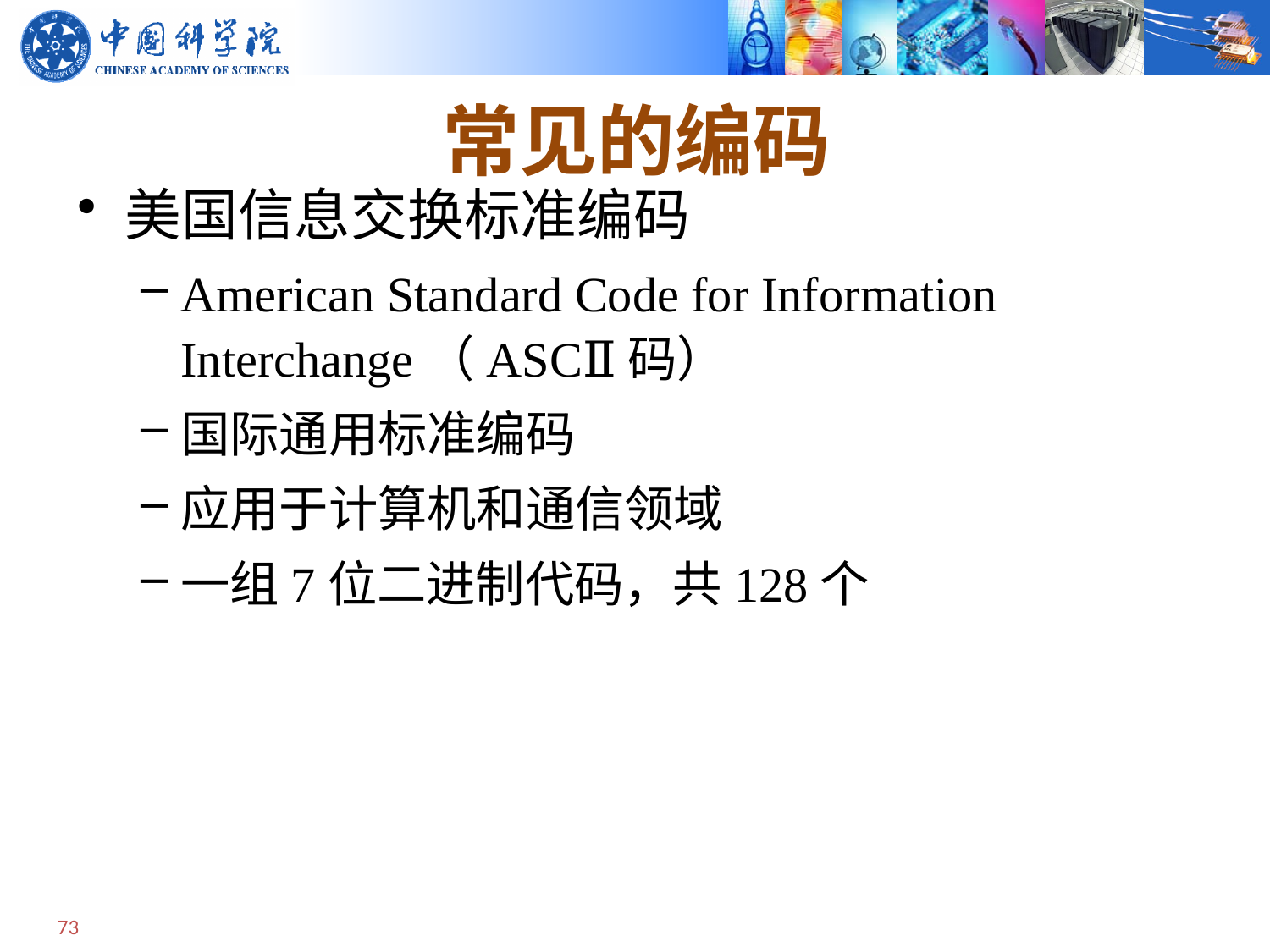

# 常见的编码
美国信息交换标准编码
American Standard Code for Information Interchange（ASCⅡ码）
国际通用标准编码
应用于计算机和通信领域
一组7位二进制代码，共128个